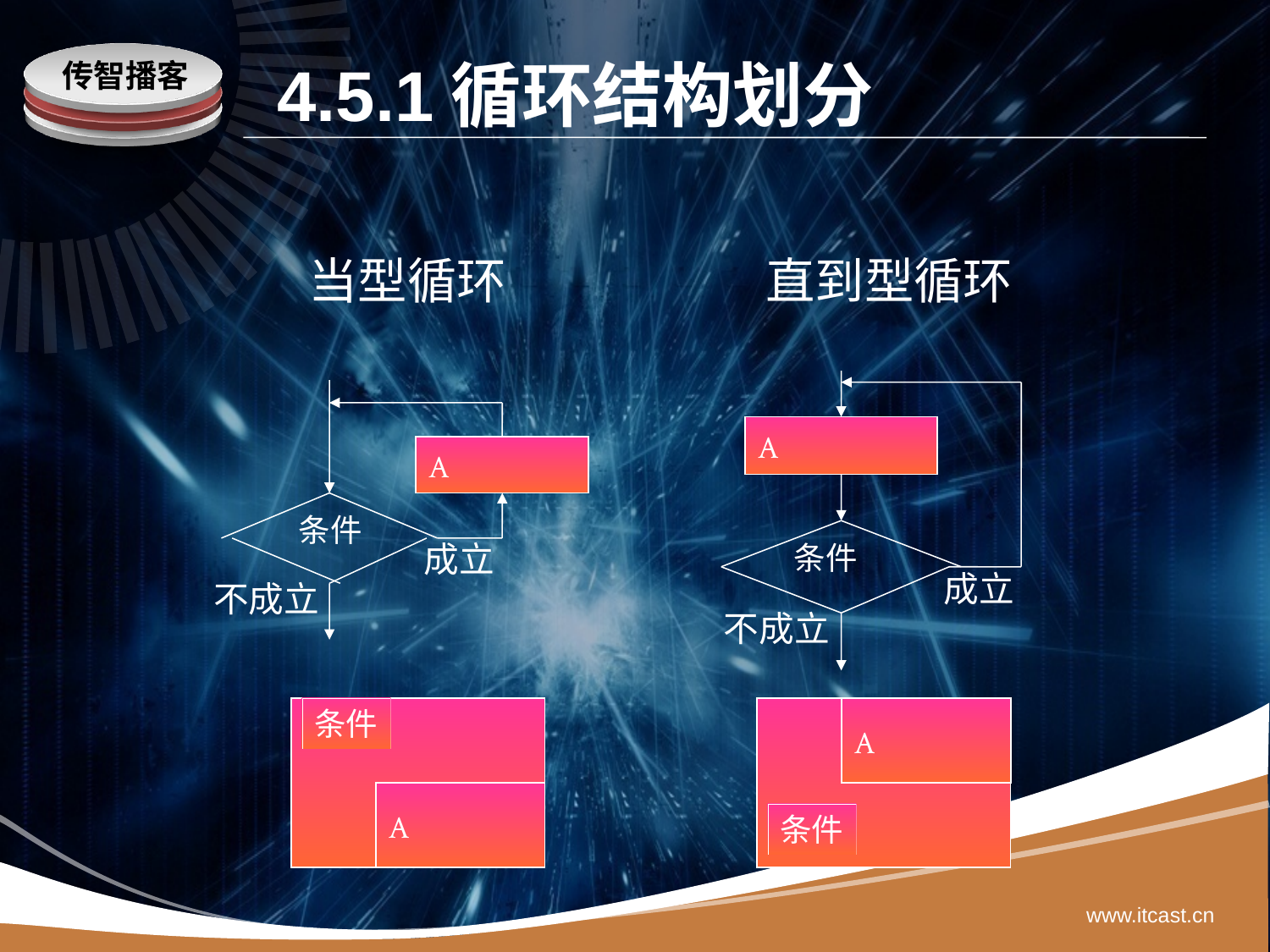

# 4.5.1循环结构划分
当型循环
直到型循环

A

条件

A

条件

成立
不成立
成立
不成立

条件
A

A
条件
www.itcast.cn